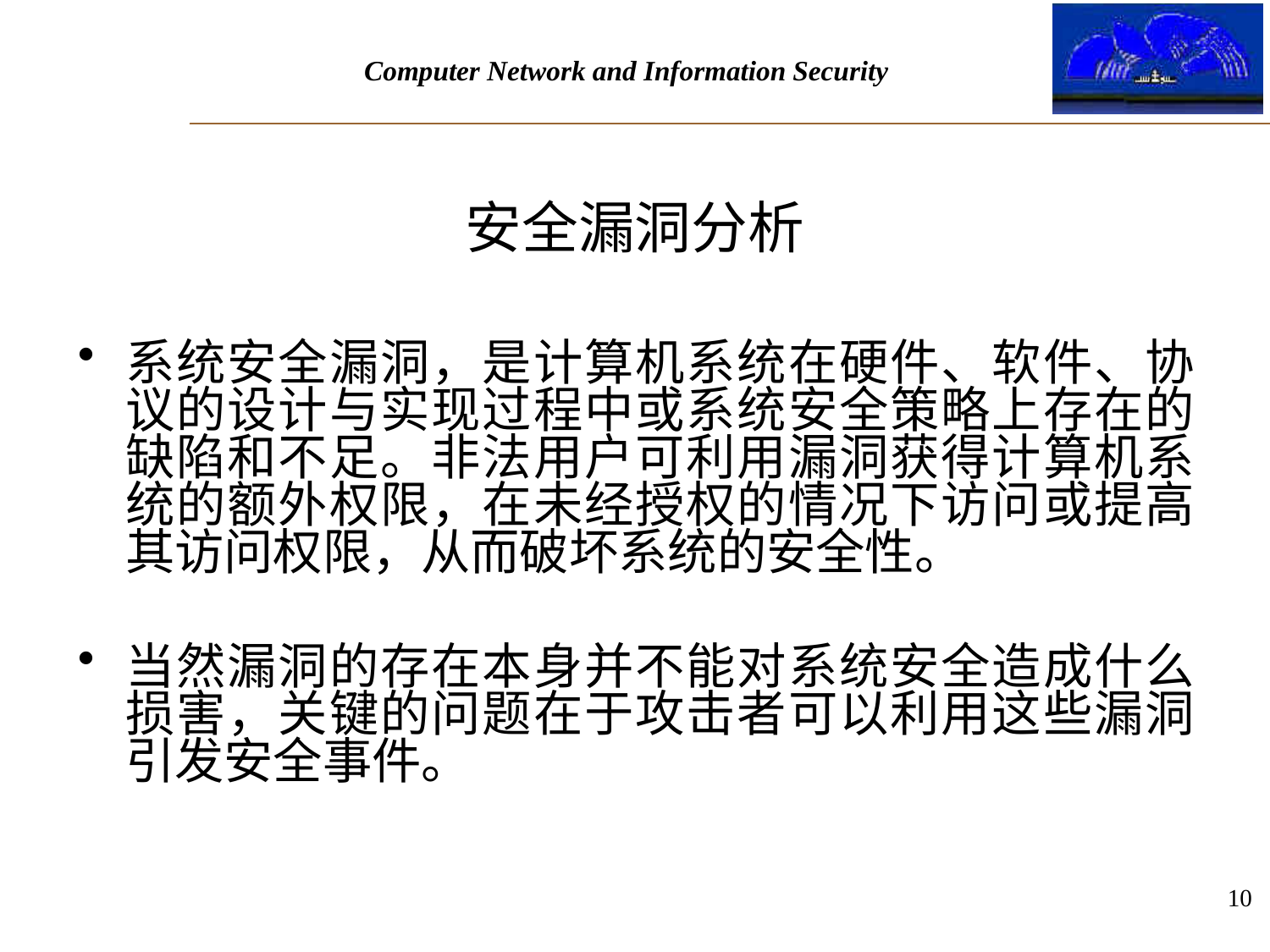

# 安全漏洞分析
系统安全漏洞，是计算机系统在硬件、软件、协议的设计与实现过程中或系统安全策略上存在的缺陷和不足。非法用户可利用漏洞获得计算机系统的额外权限，在未经授权的情况下访问或提高其访问权限，从而破坏系统的安全性。

当然漏洞的存在本身并不能对系统安全造成什么损害，关键的问题在于攻击者可以利用这些漏洞引发安全事件。

10